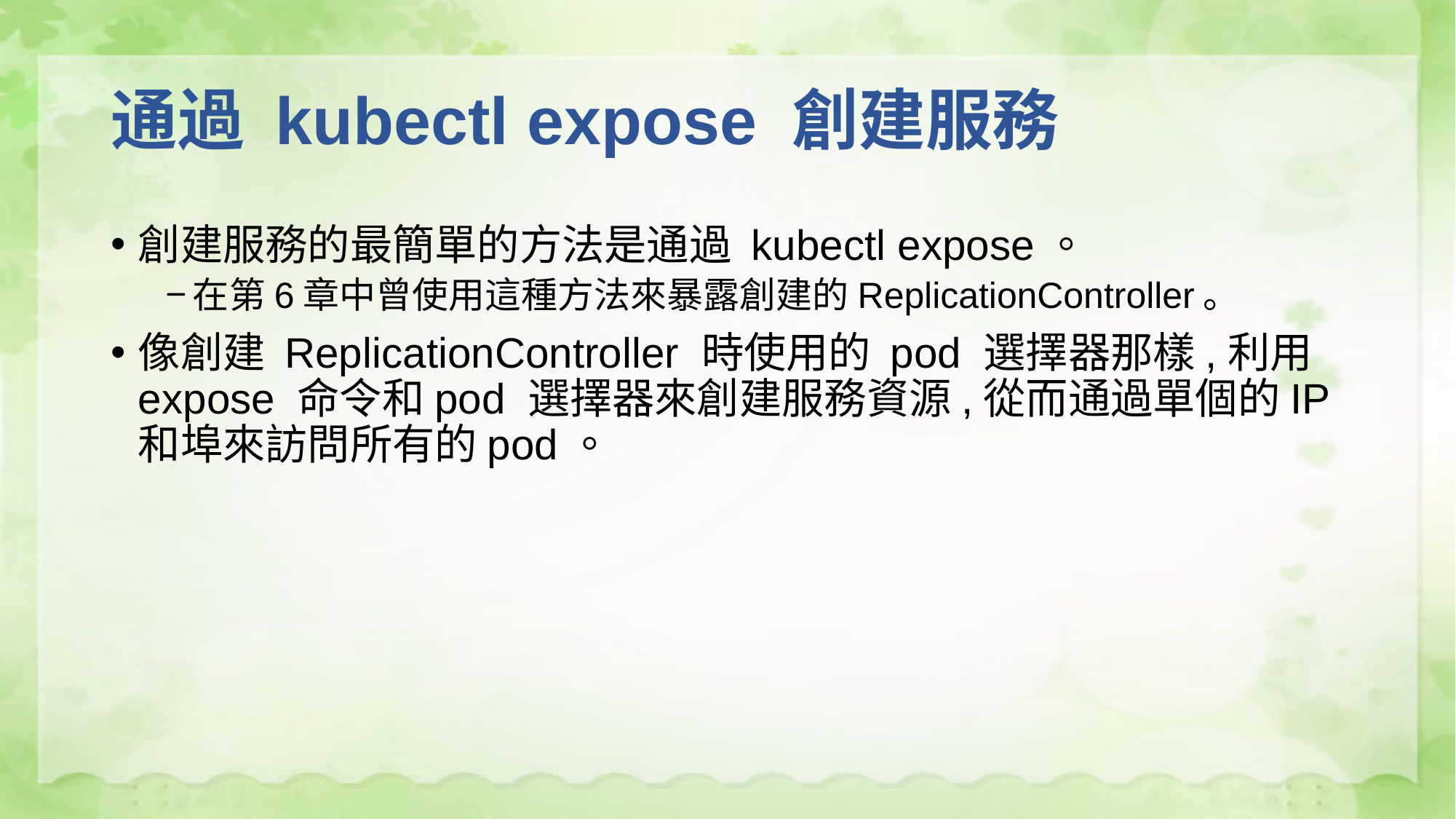

# 通過 kubectl expose 創建服務
創建服務的最簡單的方法是通過 kubectl expose。
在第6章中曾使用這種方法來暴露創建的ReplicationController。
像創建 ReplicationController 時使用的 pod 選擇器那樣,利用expose 命令和pod 選擇器來創建服務資源,從而通過單個的IP 和埠來訪問所有的pod。